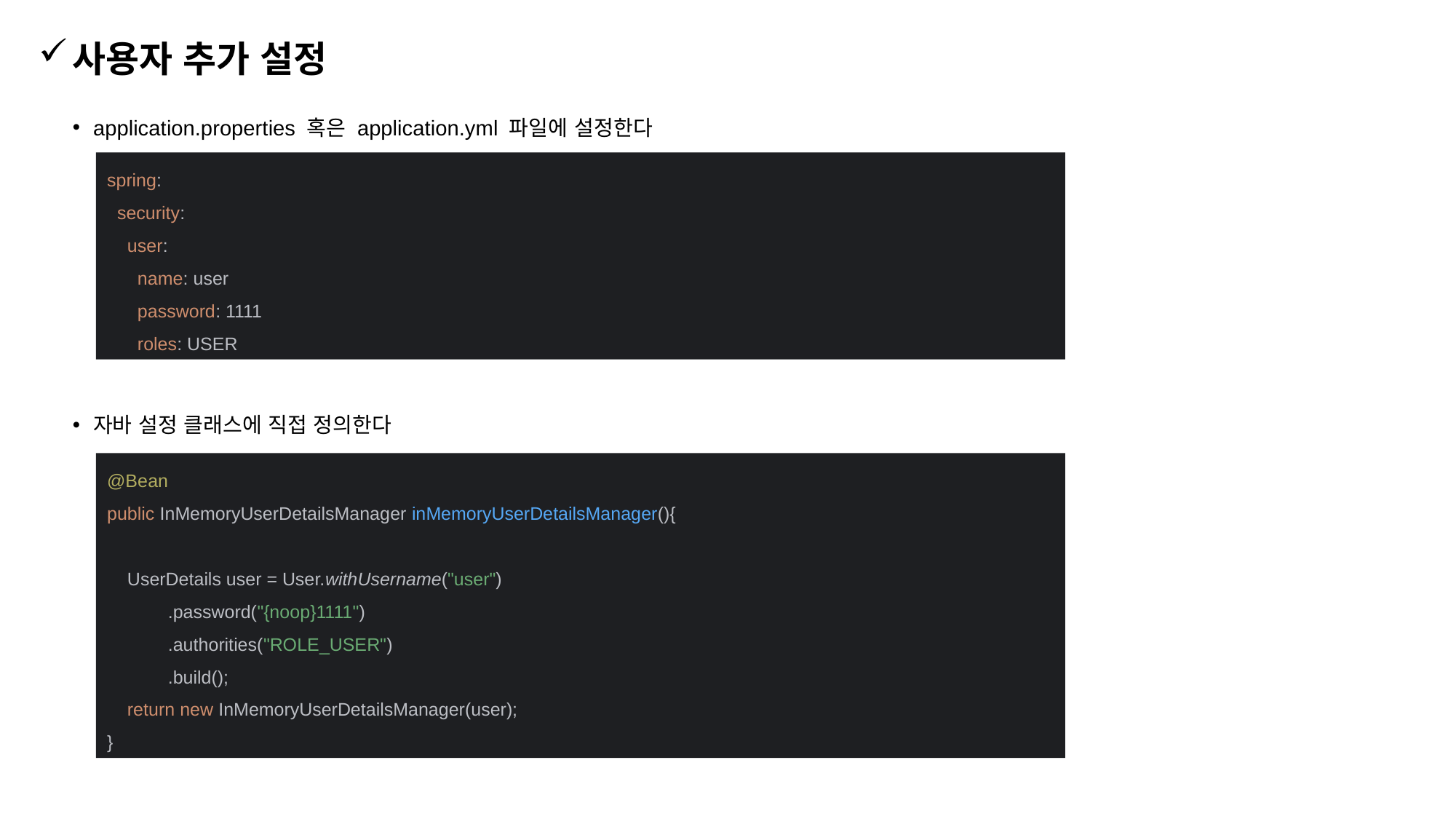

사용자 추가 설정
application.properties 혹은 application.yml 파일에 설정한다
spring:
  security:
    user:
      name: user
      password: 1111
      roles: USER
자바 설정 클래스에 직접 정의한다
@Bean
public InMemoryUserDetailsManager inMemoryUserDetailsManager(){
    UserDetails user = User.withUsername("user")
            .password("{noop}1111")
            .authorities("ROLE_USER")
            .build();
    return new InMemoryUserDetailsManager(user);
}